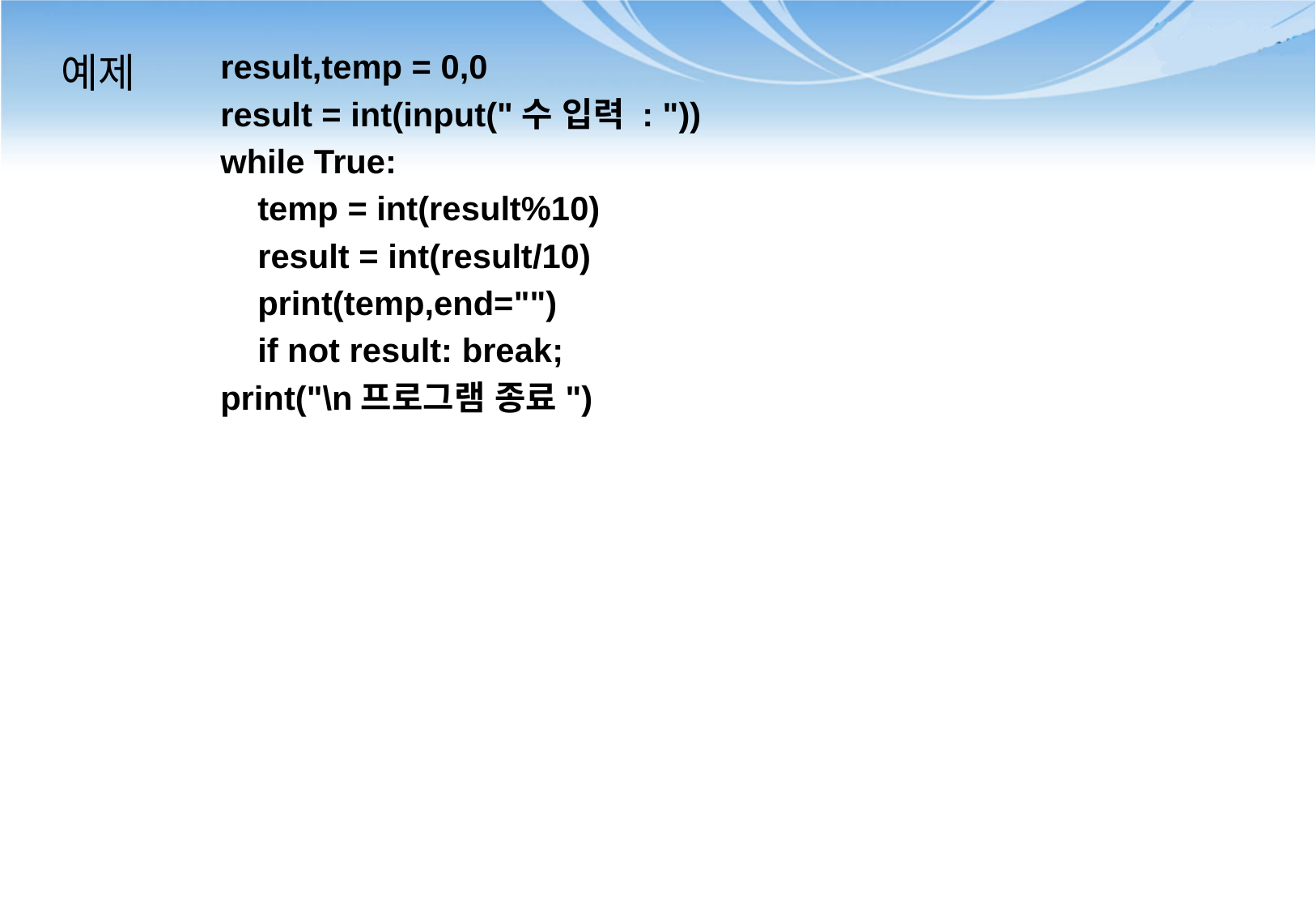

# 예제
result,temp = 0,0
result = int(input("수 입력 : "))
while True:
    temp = int(result%10)
    result = int(result/10)
    print(temp,end="")
    if not result: break;
print("\n프로그램 종료")